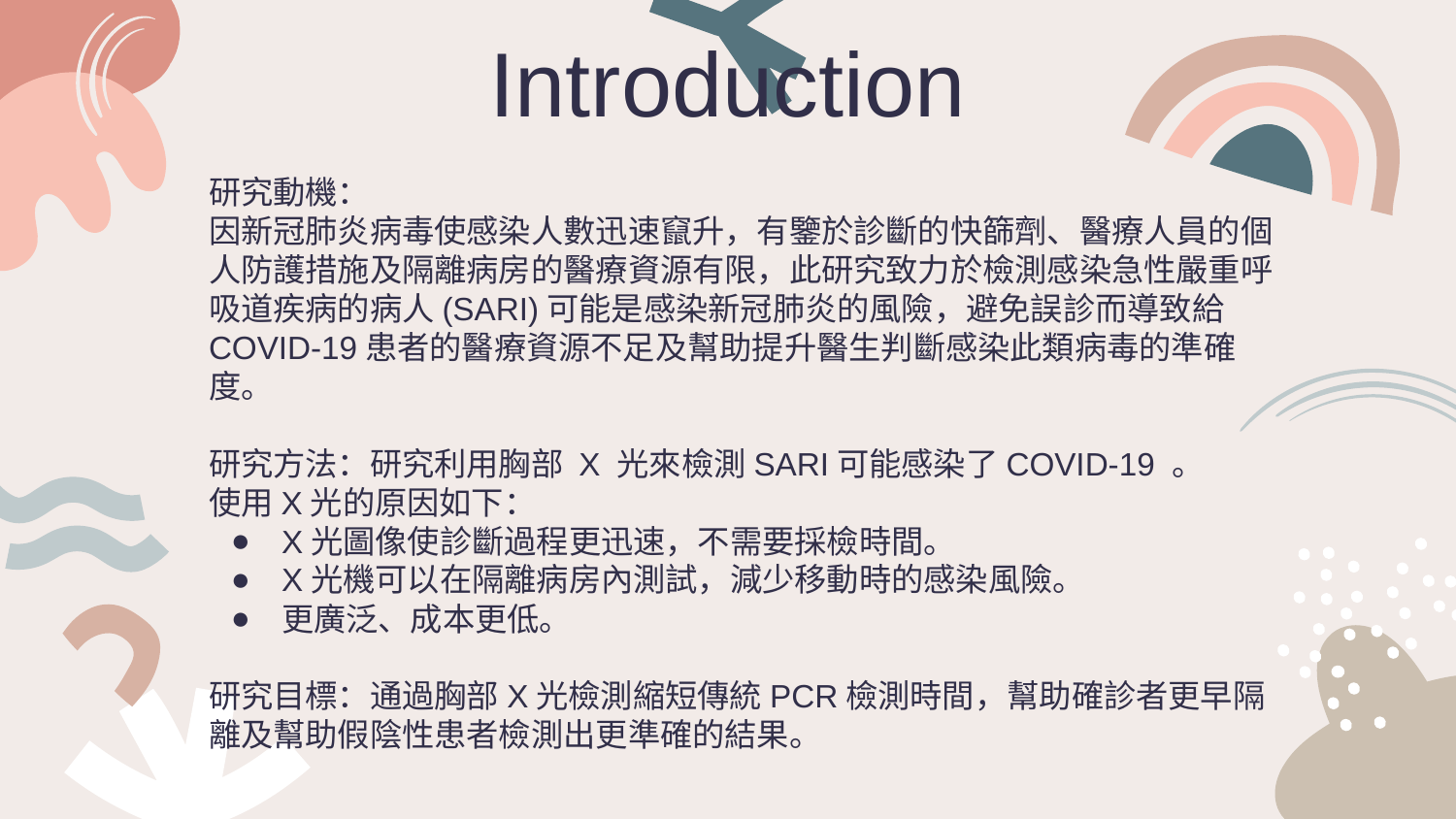

# Introduction

研究動機：
因新冠肺炎病毒使感染人數迅速竄升，有鑒於診斷的快篩劑、醫療人員的個人防護措施及隔離病房的醫療資源有限，此研究致力於檢測感染急性嚴重呼吸道疾病的病人(SARI)可能是感染新冠肺炎的風險，避免誤診而導致給COVID-19患者的醫療資源不足及幫助提升醫生判斷感染此類病毒的準確度。

研究方法：研究利用胸部 X 光來檢測SARI可能感染了COVID-19 。
使用X光的原因如下：
X光圖像使診斷過程更迅速，不需要採檢時間。
X光機可以在隔離病房內測試，減少移動時的感染風險。
更廣泛、成本更低。

研究目標：通過胸部X光檢測縮短傳統PCR檢測時間，幫助確診者更早隔離及幫助假陰性患者檢測出更準確的結果。